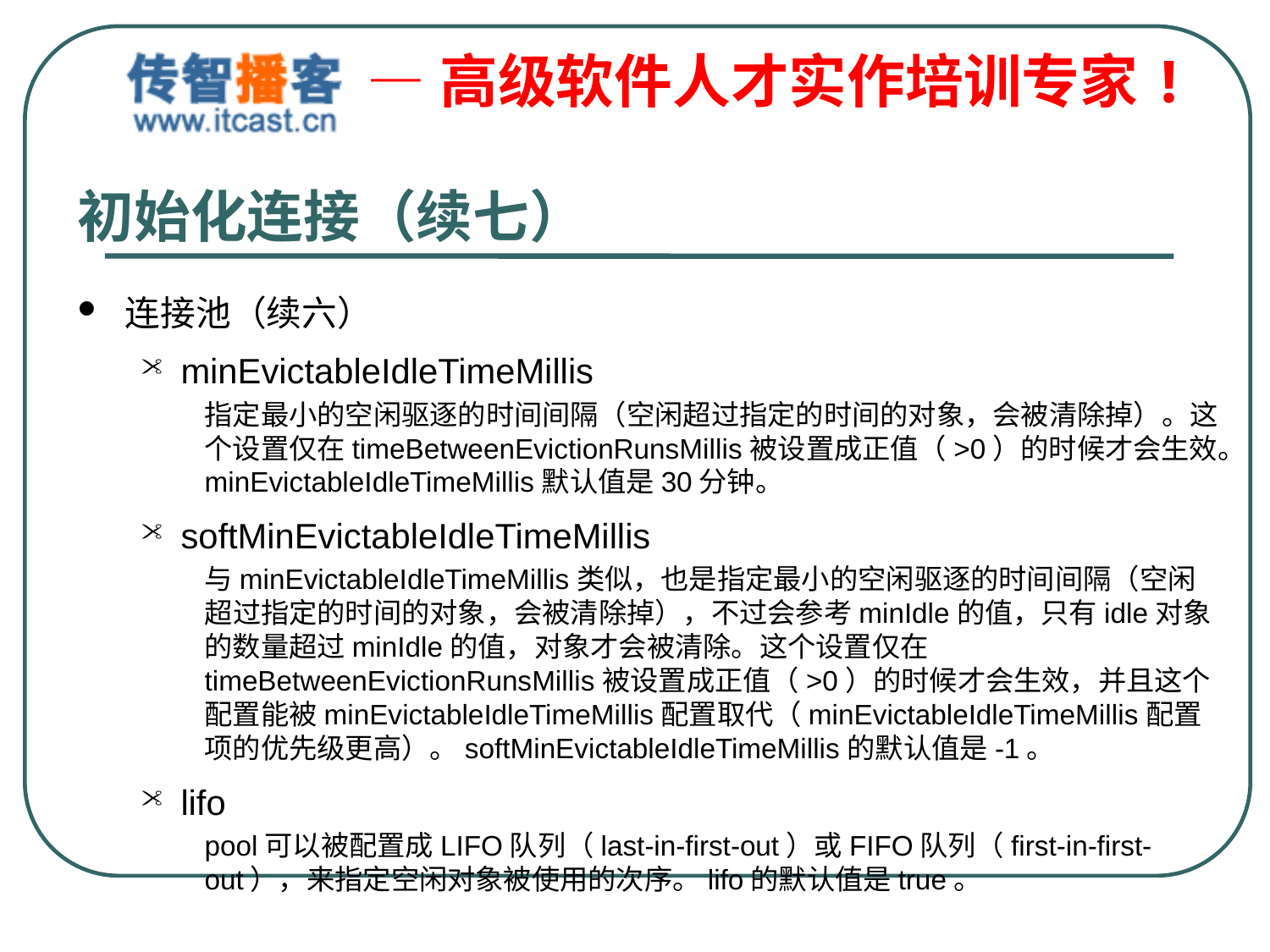

# 初始化连接（续七）
连接池（续六）
minEvictableIdleTimeMillis
指定最小的空闲驱逐的时间间隔（空闲超过指定的时间的对象，会被清除掉）。这个设置仅在timeBetweenEvictionRunsMillis被设置成正值（>0）的时候才会生效。minEvictableIdleTimeMillis默认值是30分钟。
softMinEvictableIdleTimeMillis
与minEvictableIdleTimeMillis类似，也是指定最小的空闲驱逐的时间间隔（空闲超过指定的时间的对象，会被清除掉），不过会参考minIdle的值，只有idle对象的数量超过minIdle的值，对象才会被清除。这个设置仅在timeBetweenEvictionRunsMillis被设置成正值（>0）的时候才会生效，并且这个配置能被minEvictableIdleTimeMillis配置取代（minEvictableIdleTimeMillis配置项的优先级更高）。softMinEvictableIdleTimeMillis的默认值是-1。
lifo
pool可以被配置成LIFO队列（last-in-first-out）或FIFO队列（first-in-first-out），来指定空闲对象被使用的次序。lifo的默认值是true。